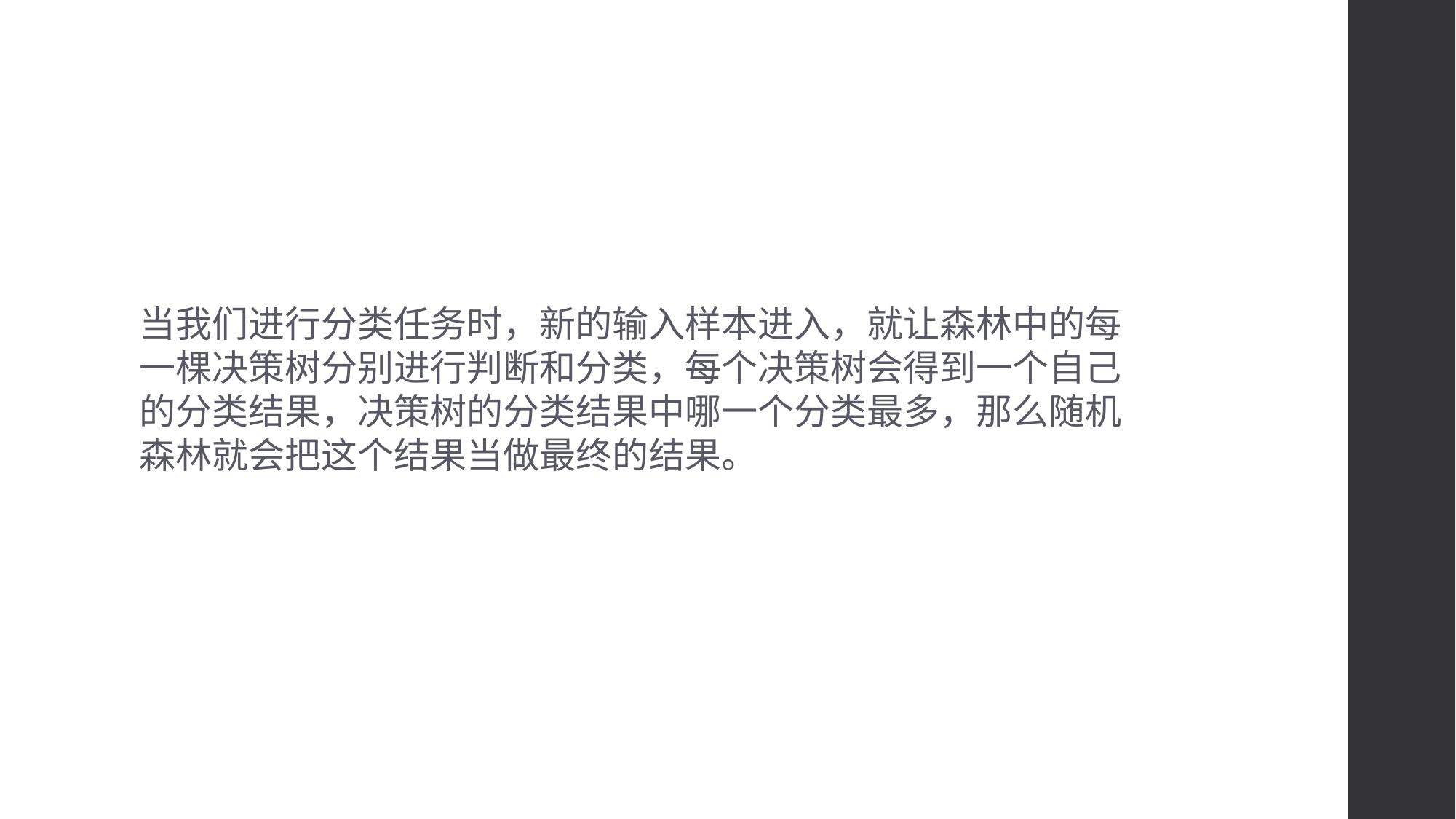

当我们进行分类任务时，新的输入样本进入，就让森林中的每一棵决策树分别进行判断和分类，每个决策树会得到一个自己的分类结果，决策树的分类结果中哪一个分类最多，那么随机森林就会把这个结果当做最终的结果。